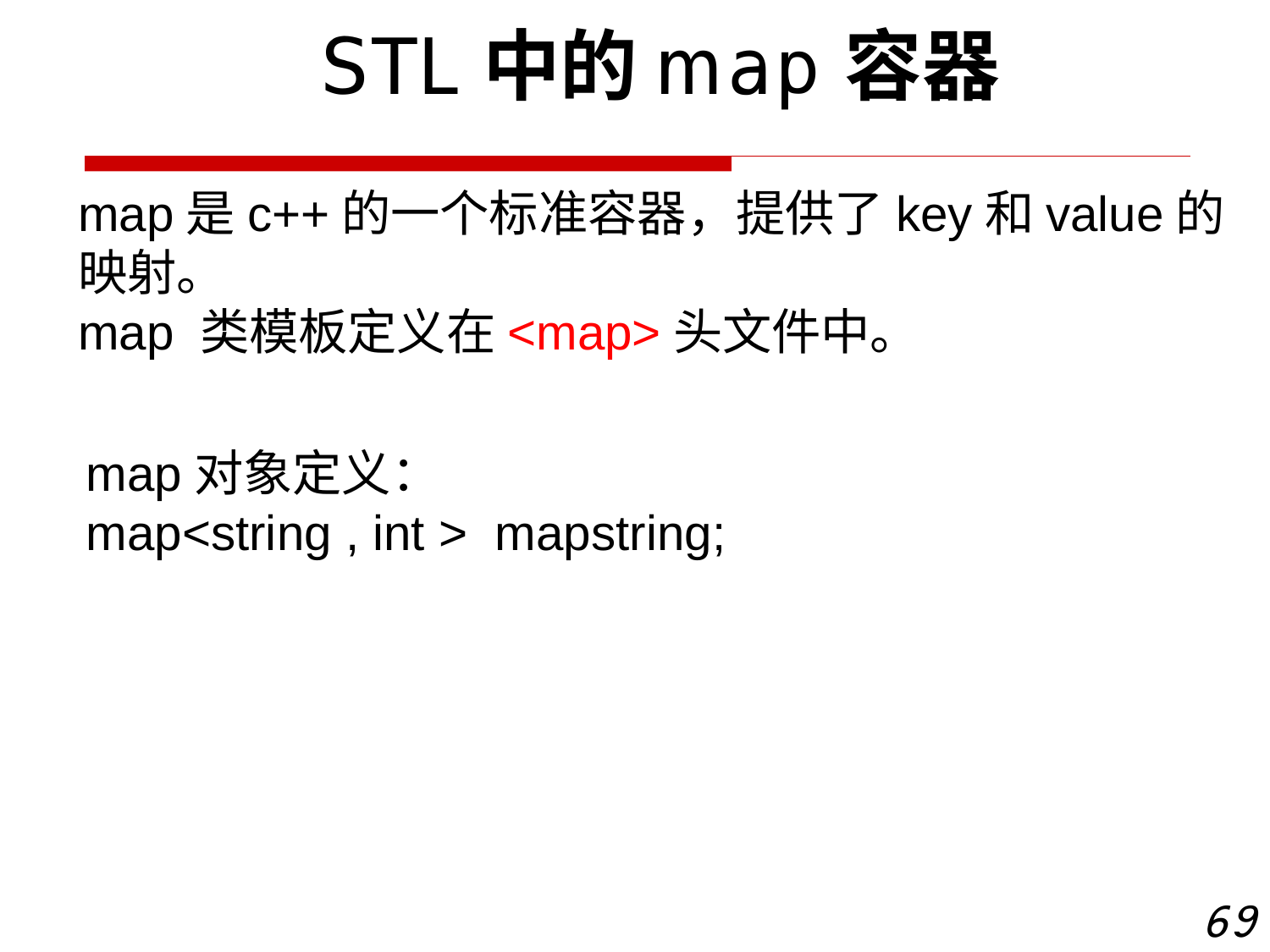

STL中的map容器
map是c++的一个标准容器，提供了key和value的映射。
map 类模板定义在<map>头文件中。
map对象定义：
map<string , int >  mapstring;
69